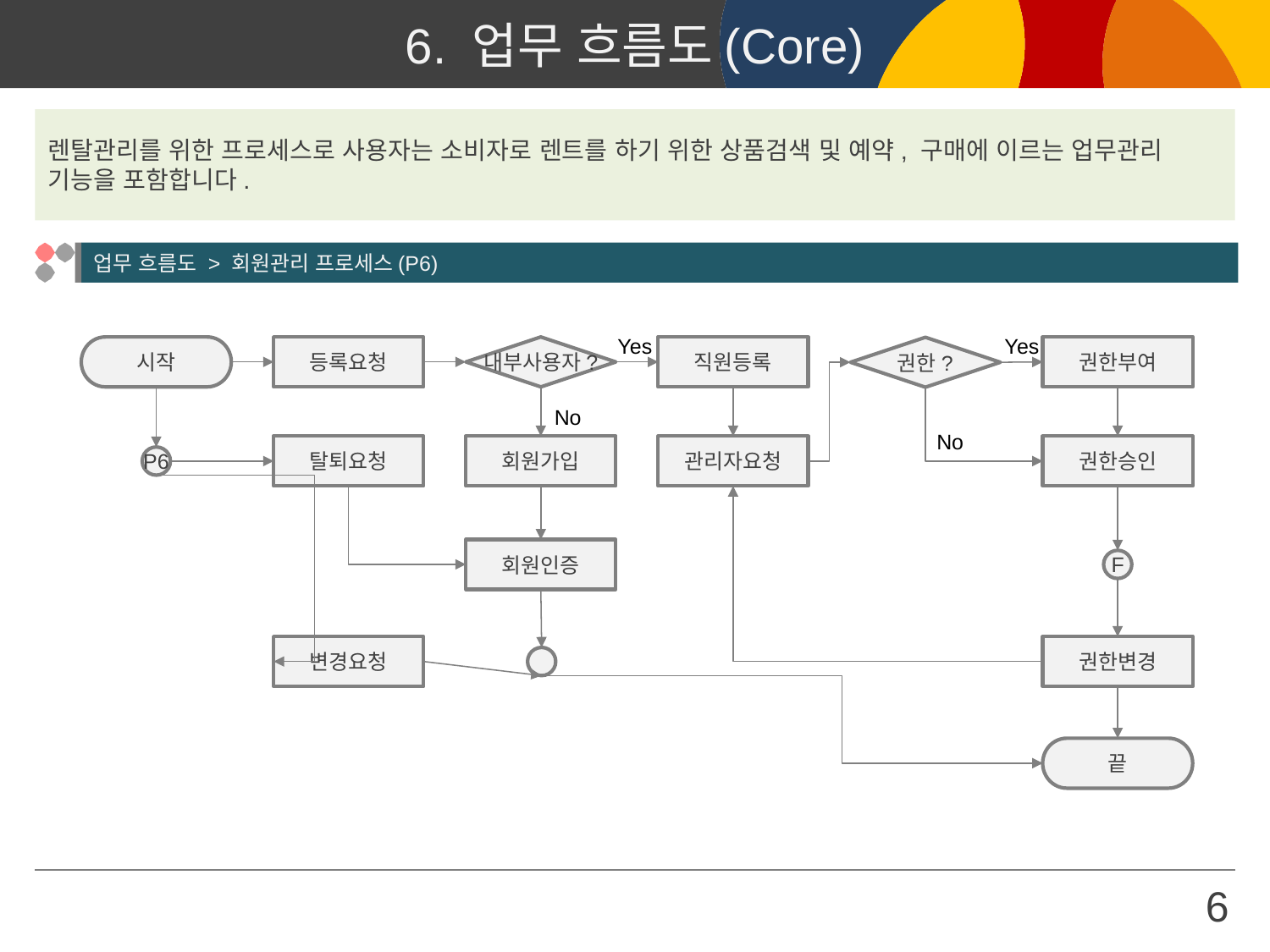

# 6. 업무 흐름도(Core)
렌탈관리를 위한 프로세스로 사용자는 소비자로 렌트를 하기 위한 상품검색 및 예약, 구매에 이르는 업무관리 기능을 포함합니다.

업무 흐름도 > 회원관리 프로세스(P6)
Yes
Yes
시작
등록요청
내부사용자?
직원등록
권한부여
권한?
No
No
관리자요청
회원가입
탈퇴요청
권한승인
P6
회원인증
F
변경요청
권한변경

끝